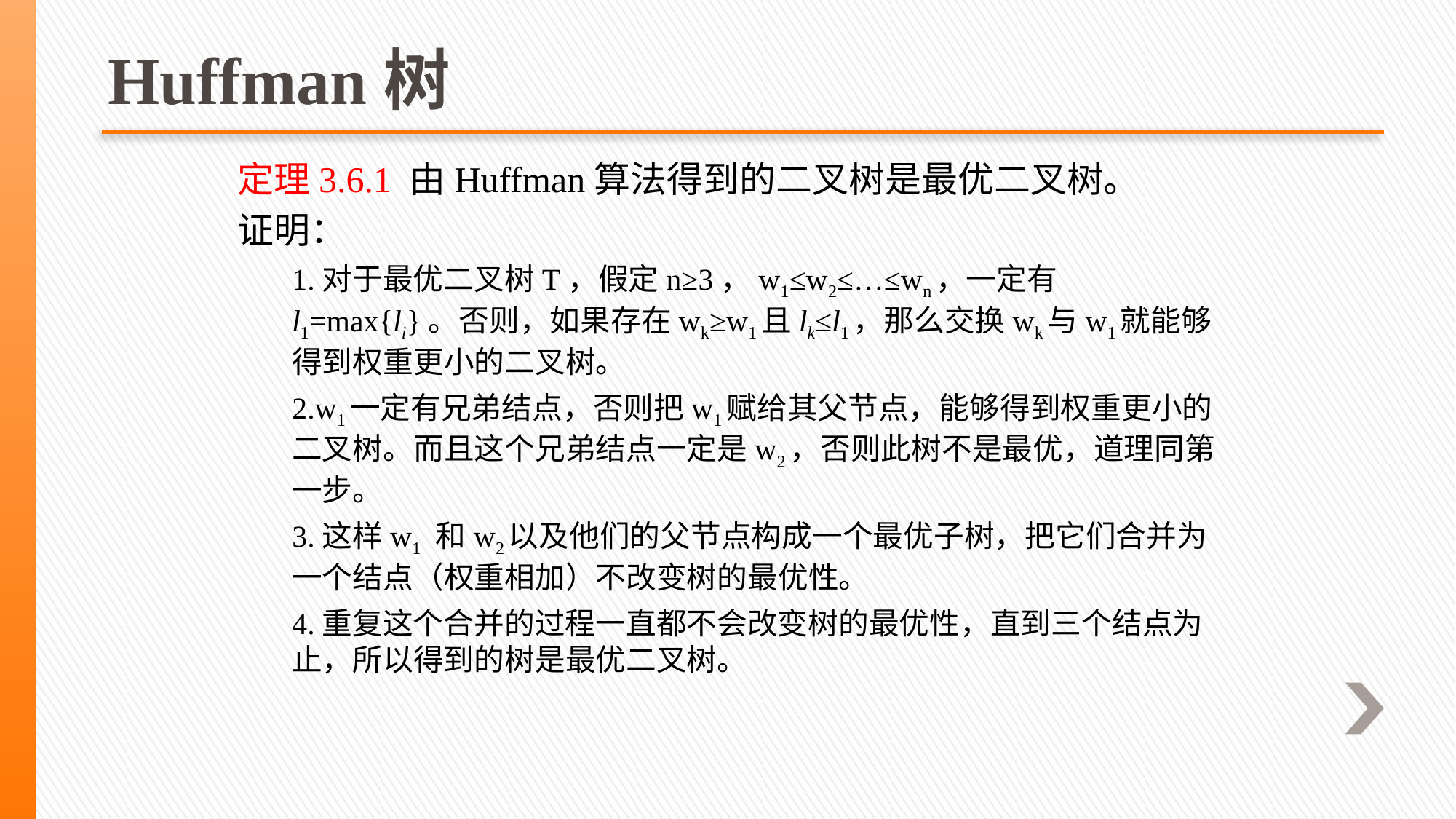

# Huffman树
定理3.6.1 由Huffman算法得到的二叉树是最优二叉树。
证明：
1.对于最优二叉树T，假定n≥3，w1≤w2≤…≤wn，一定有l1=max{li}。否则，如果存在wk≥w1且lk≤l1，那么交换wk与w1就能够得到权重更小的二叉树。
2.w1一定有兄弟结点，否则把w1赋给其父节点，能够得到权重更小的二叉树。而且这个兄弟结点一定是w2，否则此树不是最优，道理同第一步。
3.这样w1 和w2以及他们的父节点构成一个最优子树，把它们合并为一个结点（权重相加）不改变树的最优性。
4.重复这个合并的过程一直都不会改变树的最优性，直到三个结点为止，所以得到的树是最优二叉树。